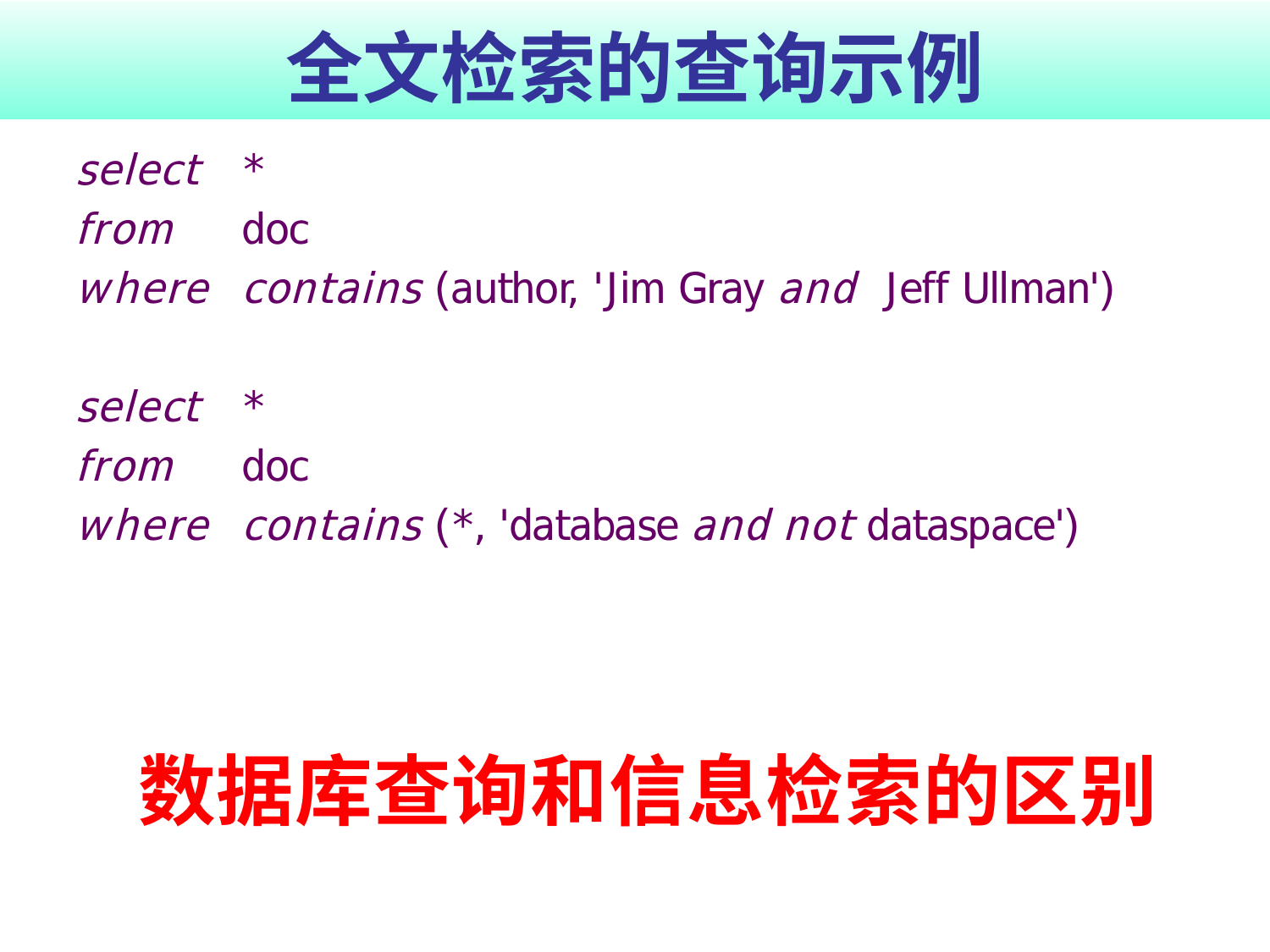

# 全文检索的查询示例
select	*
from	doc
where	contains (author, 'Jim Gray and  Jeff Ullman')

select	*
from	doc
where	contains (*, 'database and not dataspace')

数据库查询和信息检索的区别